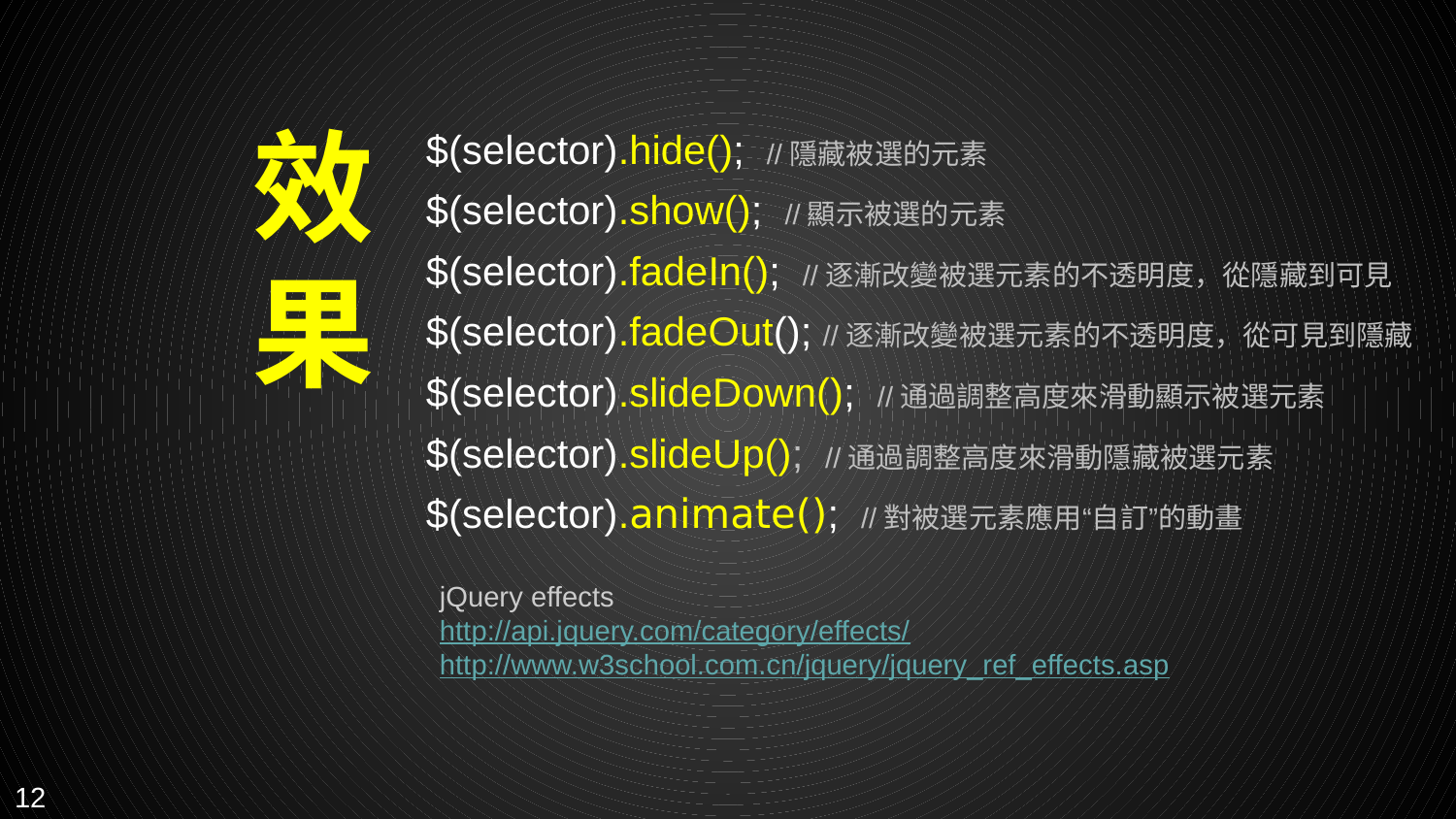

效
果
$(selector).hide();  //隱藏被選的元素
$(selector).show();  //顯示被選的元素
$(selector).fadeIn();  //逐漸改變被選元素的不透明度，從隱藏到可見
$(selector).fadeOut(); //逐漸改變被選元素的不透明度，從可見到隱藏
$(selector).slideDown();  //通過調整高度來滑動顯示被選元素
$(selector).slideUp();  //通過調整高度來滑動隱藏被選元素
$(selector).animate();  //對被選元素應用“自訂”的動畫

jQuery effects
http://api.jquery.com/category/effects/
http://www.w3school.com.cn/jquery/jquery_ref_effects.asp
12